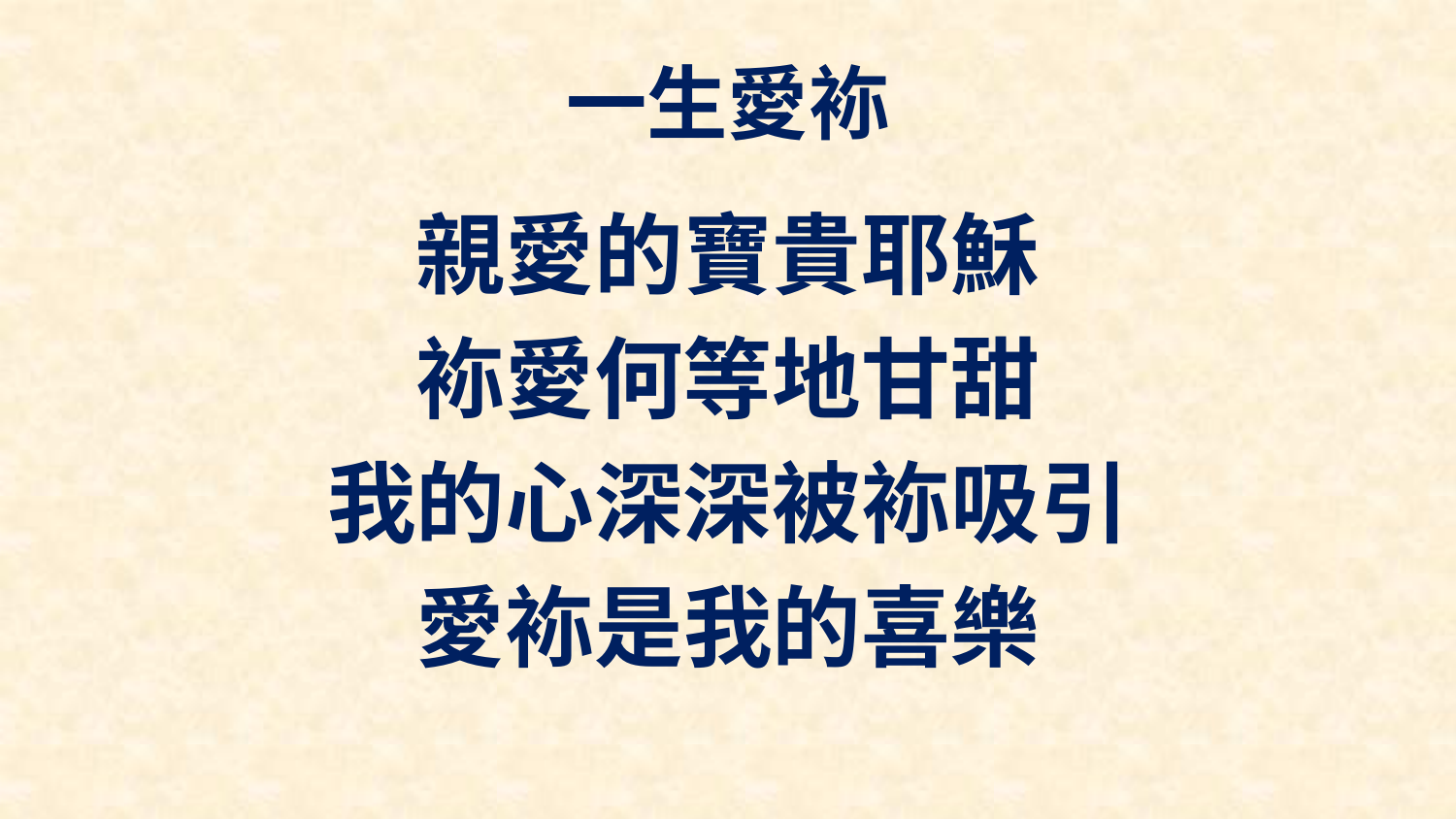

# 一生愛袮
親愛的寶貴耶穌
袮愛何等地甘甜
我的心深深被袮吸引
愛袮是我的喜樂